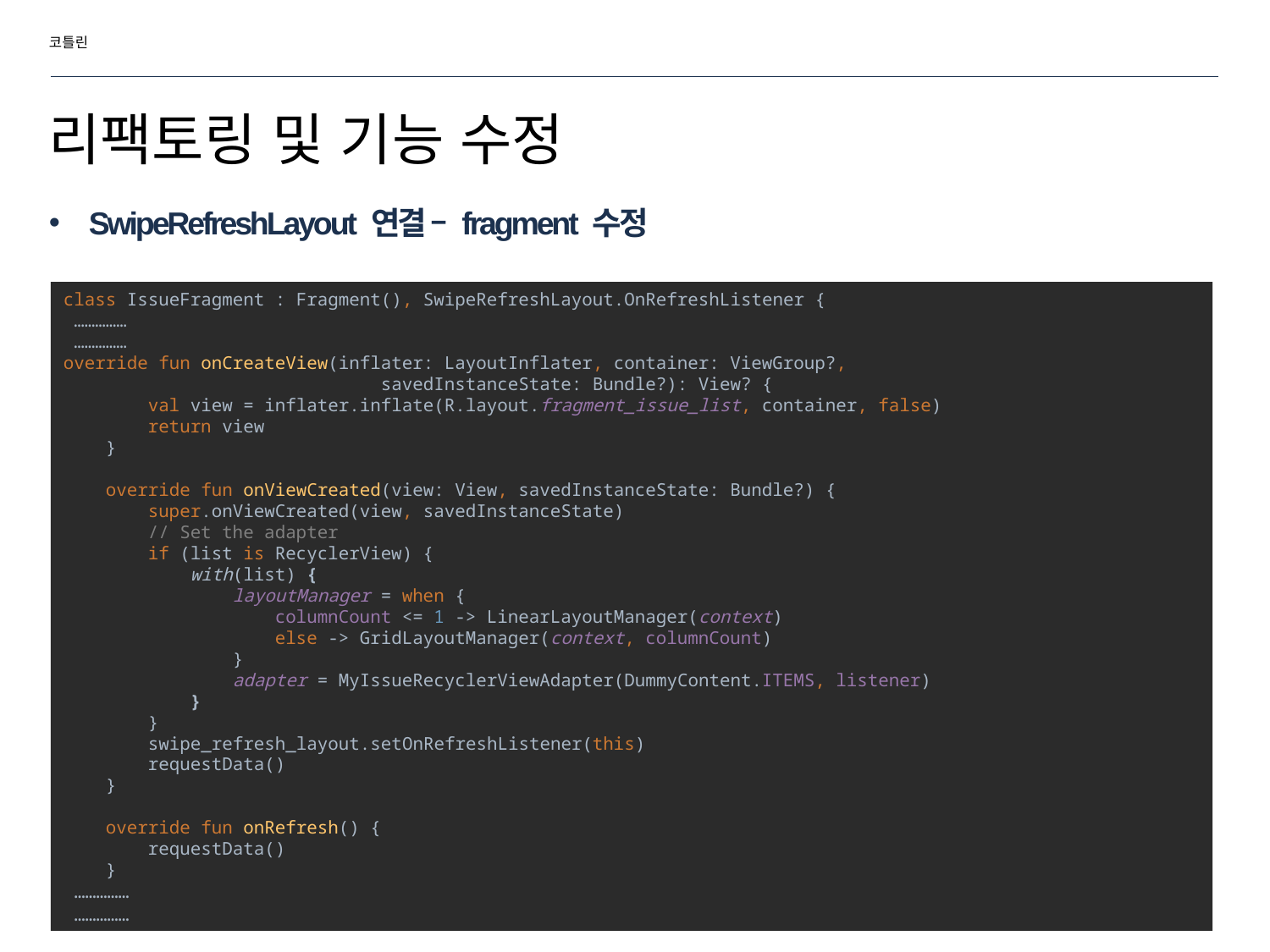

코틀린
# 리팩토링 및 기능 수정
SwipeRefreshLayout 연결 – fragment 수정

class IssueFragment : Fragment(), SwipeRefreshLayout.OnRefreshListener {
 ……………
 ……………
override fun onCreateView(inflater: LayoutInflater, container: ViewGroup?,
                              savedInstanceState: Bundle?): View? {
        val view = inflater.inflate(R.layout.fragment_issue_list, container, false)
        return view
    }
    override fun onViewCreated(view: View, savedInstanceState: Bundle?) {
        super.onViewCreated(view, savedInstanceState)
        // Set the adapter
        if (list is RecyclerView) {
            with(list) {
                layoutManager = when {
                    columnCount <= 1 -> LinearLayoutManager(context)
                    else -> GridLayoutManager(context, columnCount)
                }
                adapter = MyIssueRecyclerViewAdapter(DummyContent.ITEMS, listener)
            }
        }
        swipe_refresh_layout.setOnRefreshListener(this)
        requestData()
    }
    override fun onRefresh() {
        requestData()
    }
 ……………
 ……………